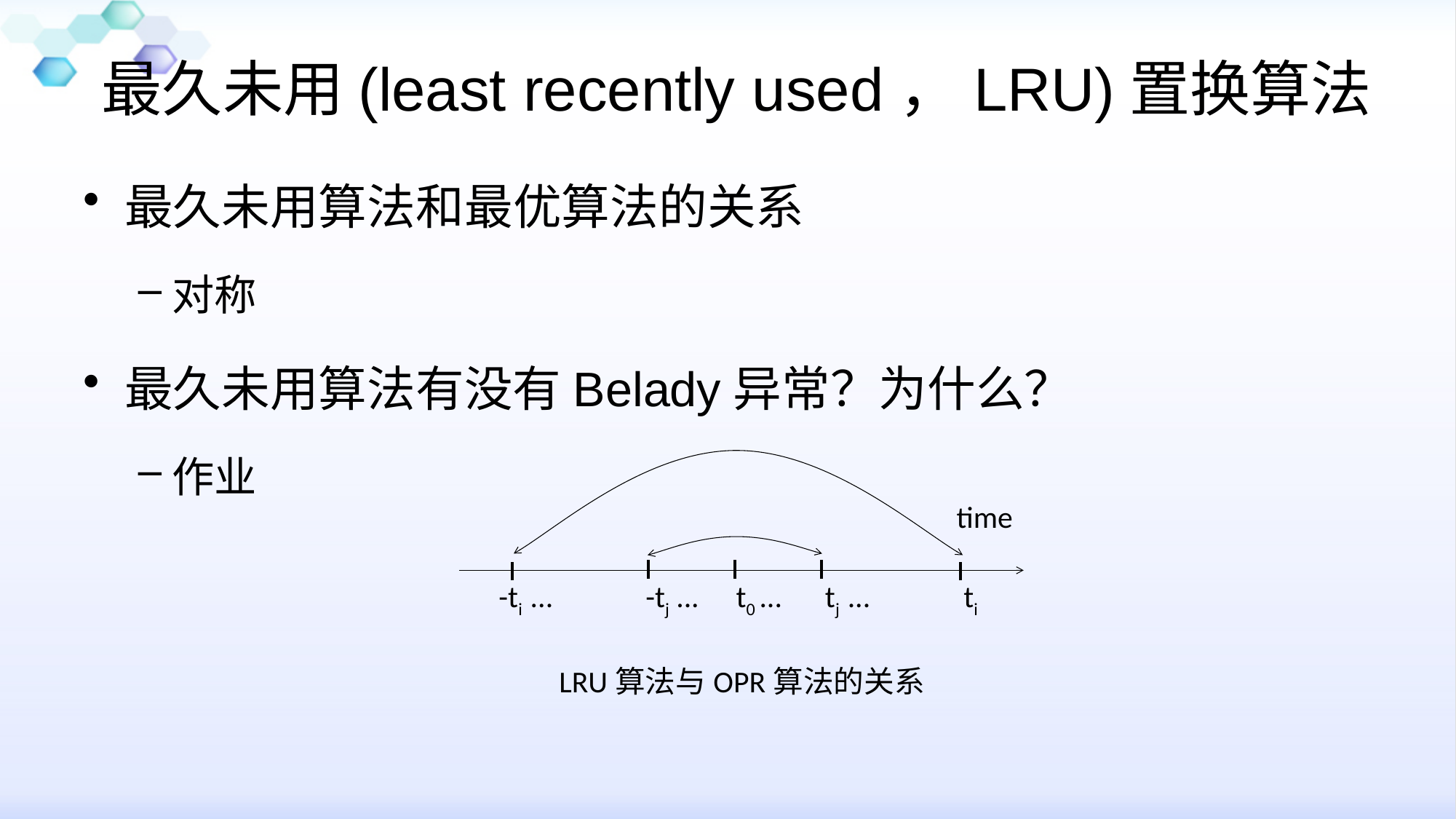

# 最久未用(least recently used，LRU)置换算法
最久未用算法和最优算法的关系
对称
最久未用算法有没有Belady异常？为什么？
作业

time

-ti  ...
-tj ...
t0 ...
tj  ...
ti
 LRU算法与OPR算法的关系